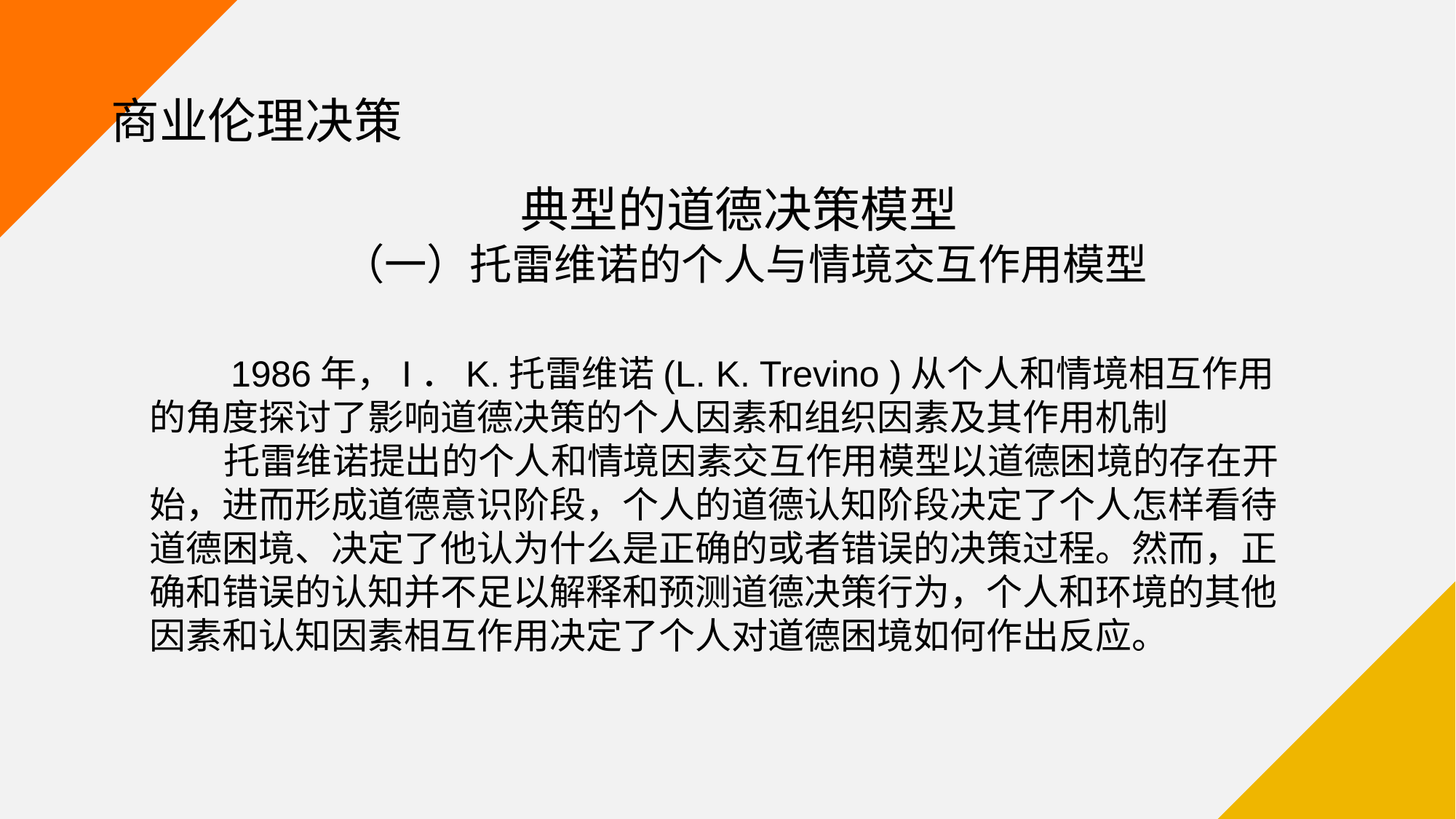

# 商业伦理决策
典型的道德决策模型
（一）托雷维诺的个人与情境交互作用模型
        1986年，I．K.托雷维诺(L. K. Trevino )从个人和情境相互作用的角度探讨了影响道德决策的个人因素和组织因素及其作用机制
        托雷维诺提出的个人和情境因素交互作用模型以道德困境的存在开始，进而形成道德意识阶段，个人的道德认知阶段决定了个人怎样看待道德困境、决定了他认为什么是正确的或者错误的决策过程。然而，正确和错误的认知并不足以解释和预测道德决策行为，个人和环境的其他因素和认知因素相互作用决定了个人对道德困境如何作出反应。